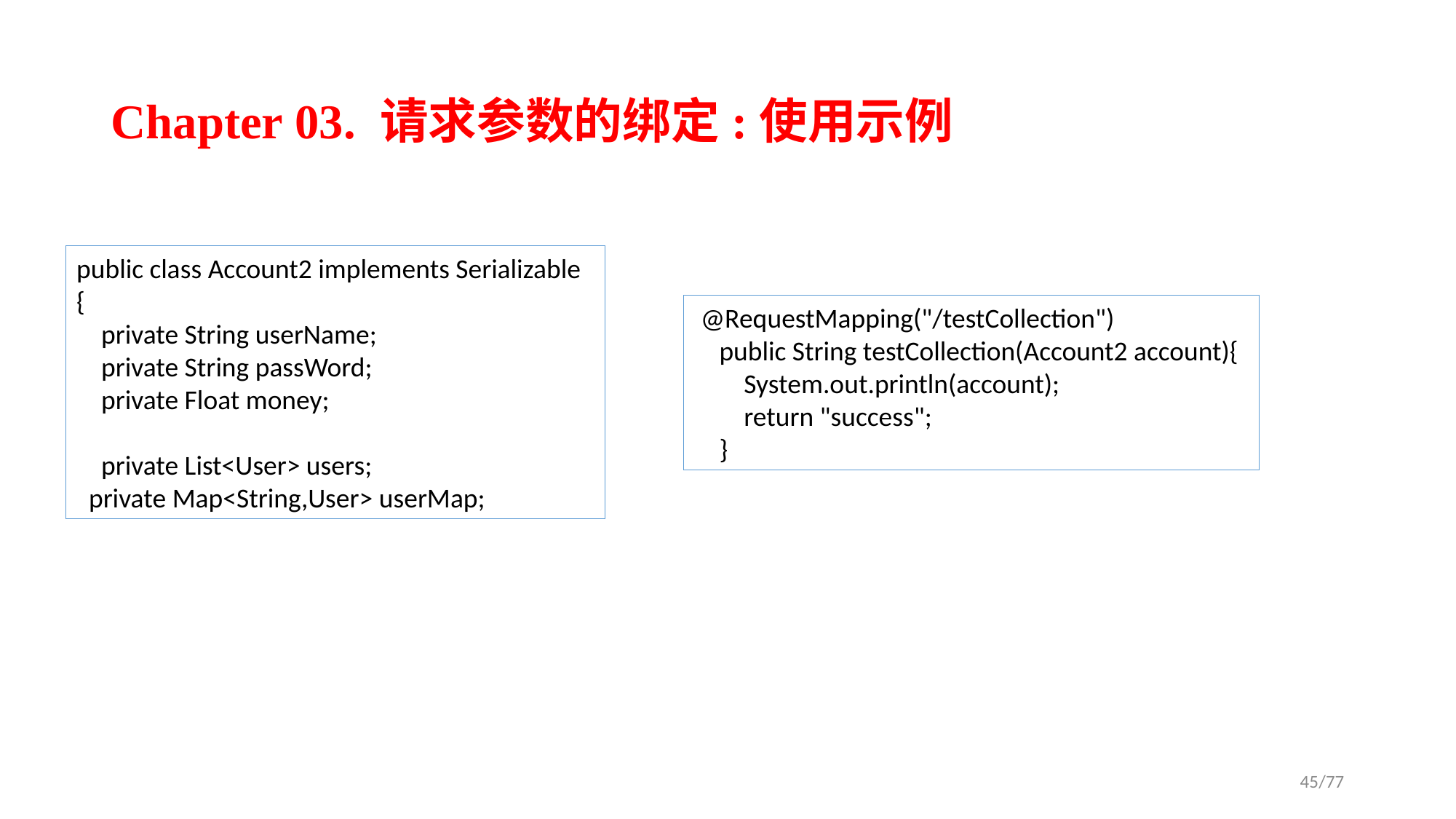

# Chapter 03. 请求参数的绑定:使用示例

public class Account2 implements Serializable {
    private String userName;
    private String passWord;
    private Float money;

    private List<User> users;
  private Map<String,User> userMap;
 @RequestMapping("/testCollection")
    public String testCollection(Account2 account){
        System.out.println(account);
        return "success";
    }
45